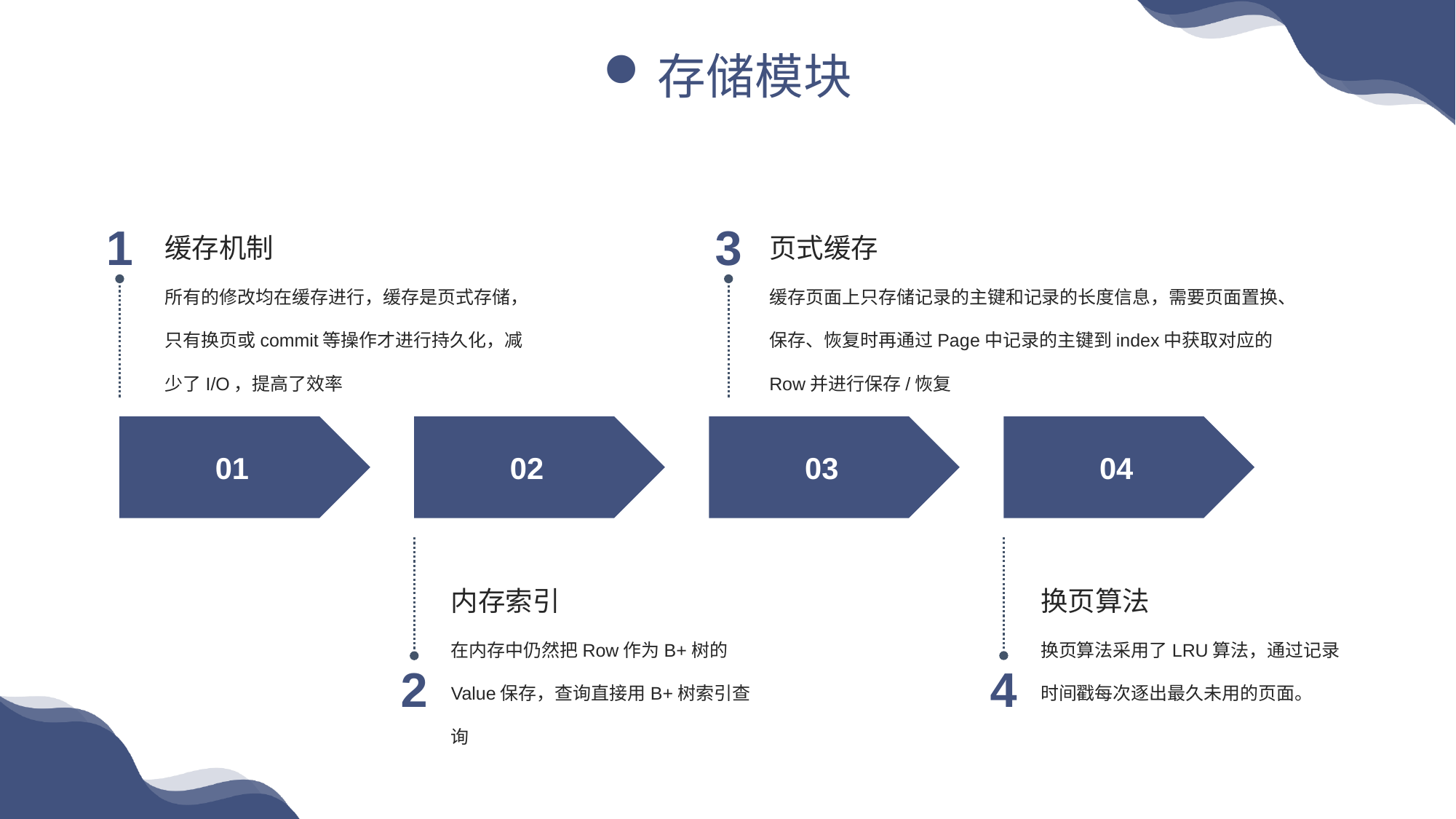

存储模块
缓存机制
所有的修改均在缓存进行，缓存是页式存储，只有换页或commit等操作才进行持久化，减少了I/O，提高了效率
页式缓存
缓存页面上只存储记录的主键和记录的长度信息，需要页面置换、保存、恢复时再通过Page中记录的主键到index中获取对应的Row并进行保存/恢复
1
3
01
02
03
04
内存索引
在内存中仍然把Row作为B+树的Value保存，查询直接用B+树索引查询
换页算法
换页算法采用了LRU算法，通过记录时间戳每次逐出最久未用的页面。
4
2